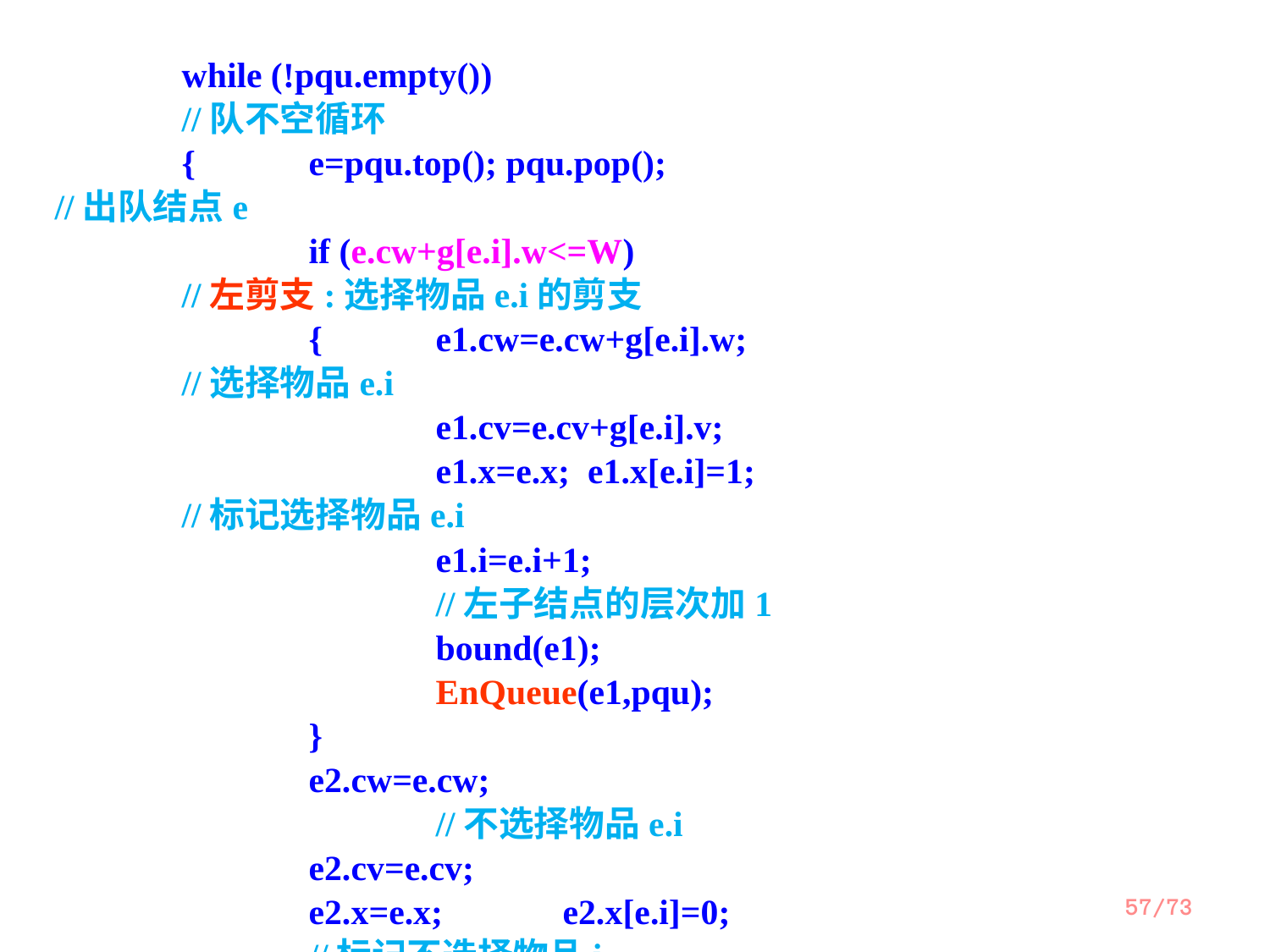

while (!pqu.empty())							//队不空循环
	{	e=pqu.top(); pqu.pop();					//出队结点e
		if (e.cw+g[e.i].w<=W)						//左剪支:选择物品e.i的剪支
		{	e1.cw=e.cw+g[e.i].w;					//选择物品e.i
			e1.cv=e.cv+g[e.i].v;
			e1.x=e.x;  e1.x[e.i]=1;					//标记选择物品e.i
			e1.i=e.i+1;								//左子结点的层次加1
			bound(e1);
			EnQueue(e1,pqu);
		}
		e2.cw=e.cw;									//不选择物品e.i
		e2.cv=e.cv;
		e2.x=e.x;	e2.x[e.i]=0;						//标记不选择物品i
		e2.i=e.i+1;									//右子结点的层次加1
		bound(e2);
		if (e2.ub>bestv)								//右剪支:不选择物品e.i的剪支
			EnQueue(e2,pqu);
	}
}
57/73